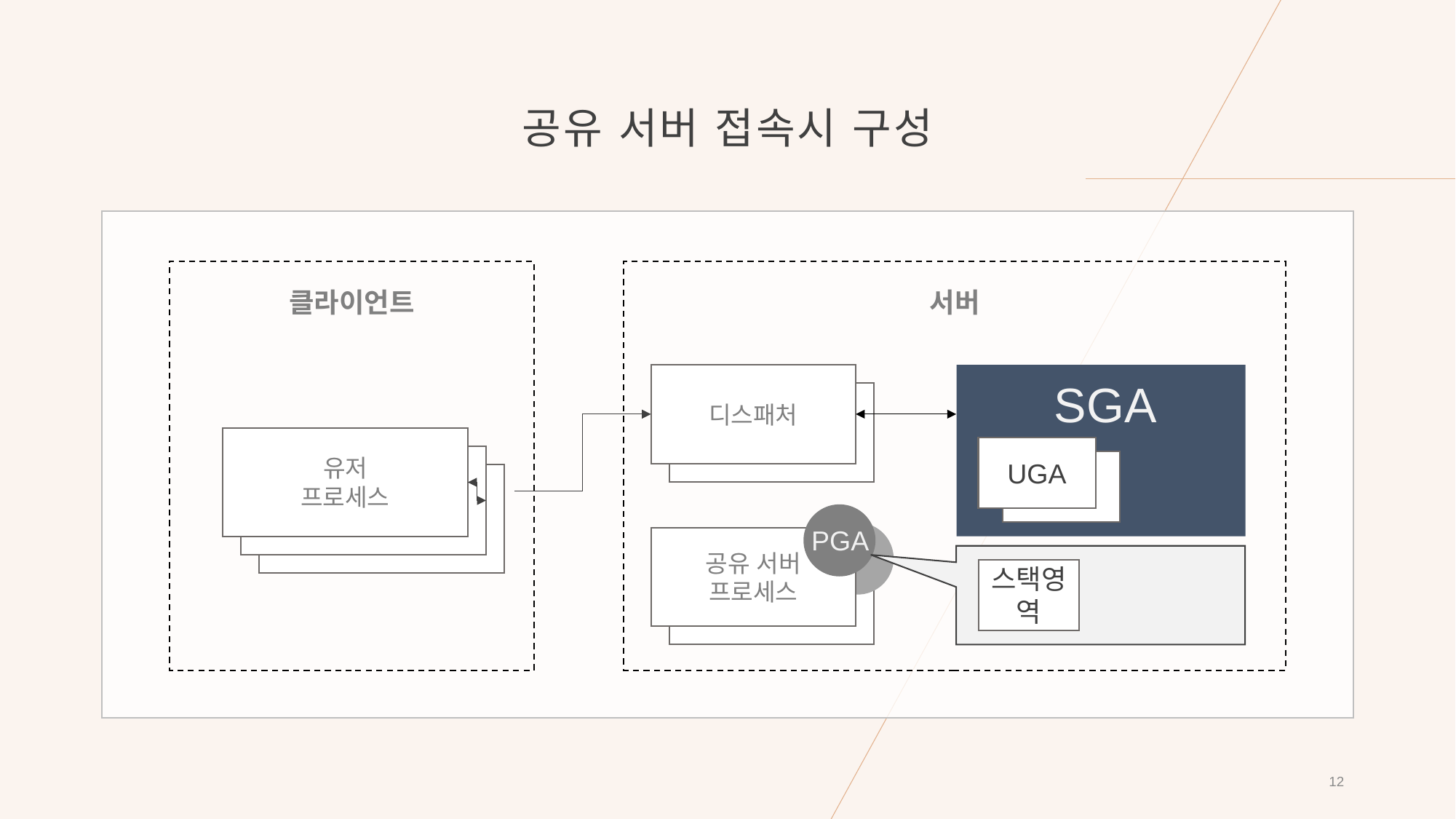

# 공유 서버 접속시 구성

클라이언트

서버

디스패처

SGA

서버
프로세스
유저
프로세스
인스턴스
UGA

PGA
공유 서버
프로세스

서버
프로세스

스택영역
12